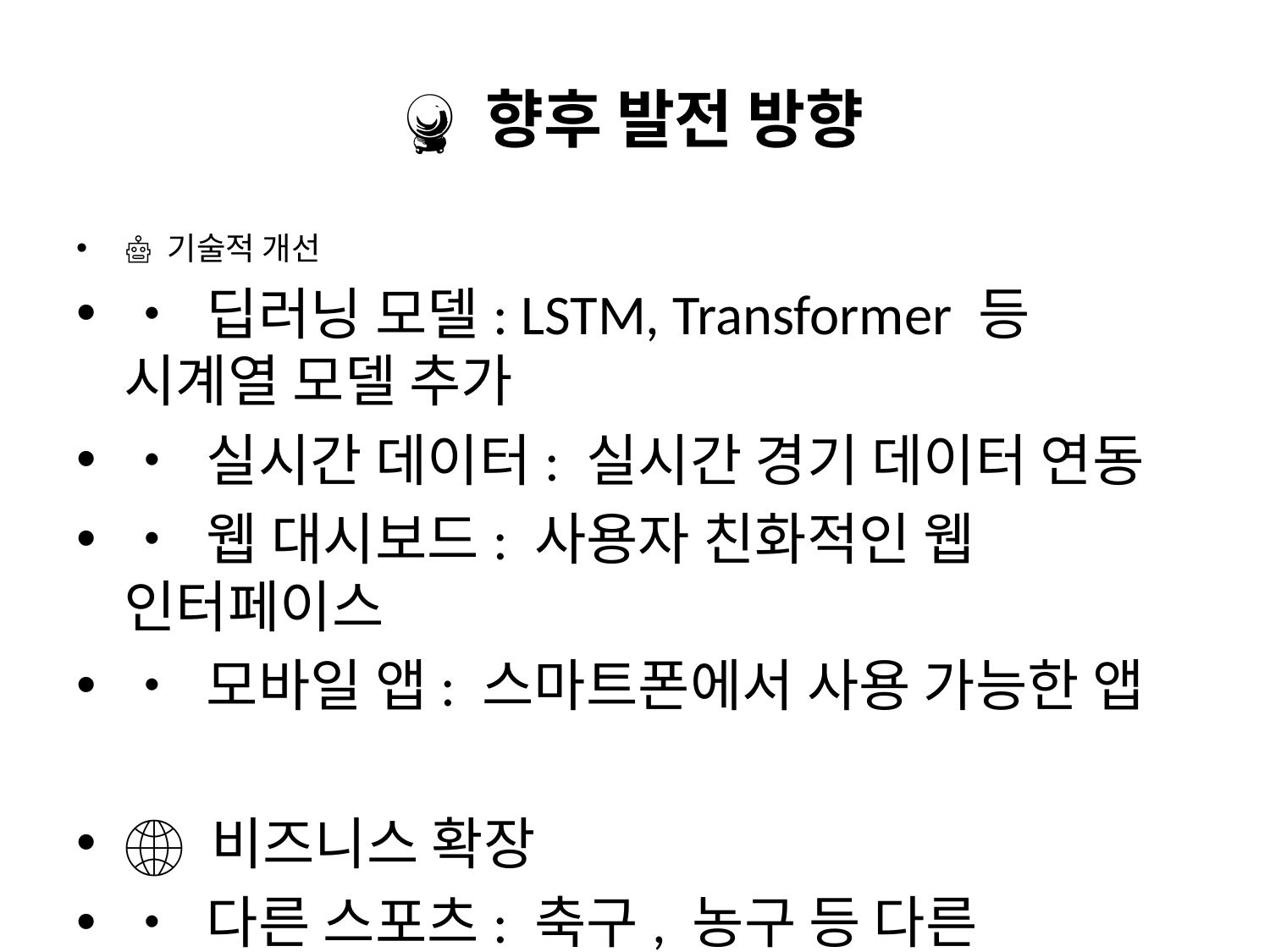

# 🔮 향후 발전 방향
🤖 기술적 개선
• 딥러닝 모델: LSTM, Transformer 등 시계열 모델 추가
• 실시간 데이터: 실시간 경기 데이터 연동
• 웹 대시보드: 사용자 친화적인 웹 인터페이스
• 모바일 앱: 스마트폰에서 사용 가능한 앱

🌐 비즈니스 확장
• 다른 스포츠: 축구, 농구 등 다른 스포츠로 확장
• 상업적 활용: 구단, 에이전트, 미디어 등과의 협업
• 교육 프로그램: 데이터 사이언스 교육 자료로 활용
• API 서비스: 외부 개발자들을 위한 API 제공

☁️ 인프라 개선
• 클라우드 배포: AWS, GCP 등을 활용한 확장 가능한 시스템
• Docker 컨테이너: 배포 및 관리 효율성 향상
• CI/CD 파이프라인: 지속적인 통합 및 배포